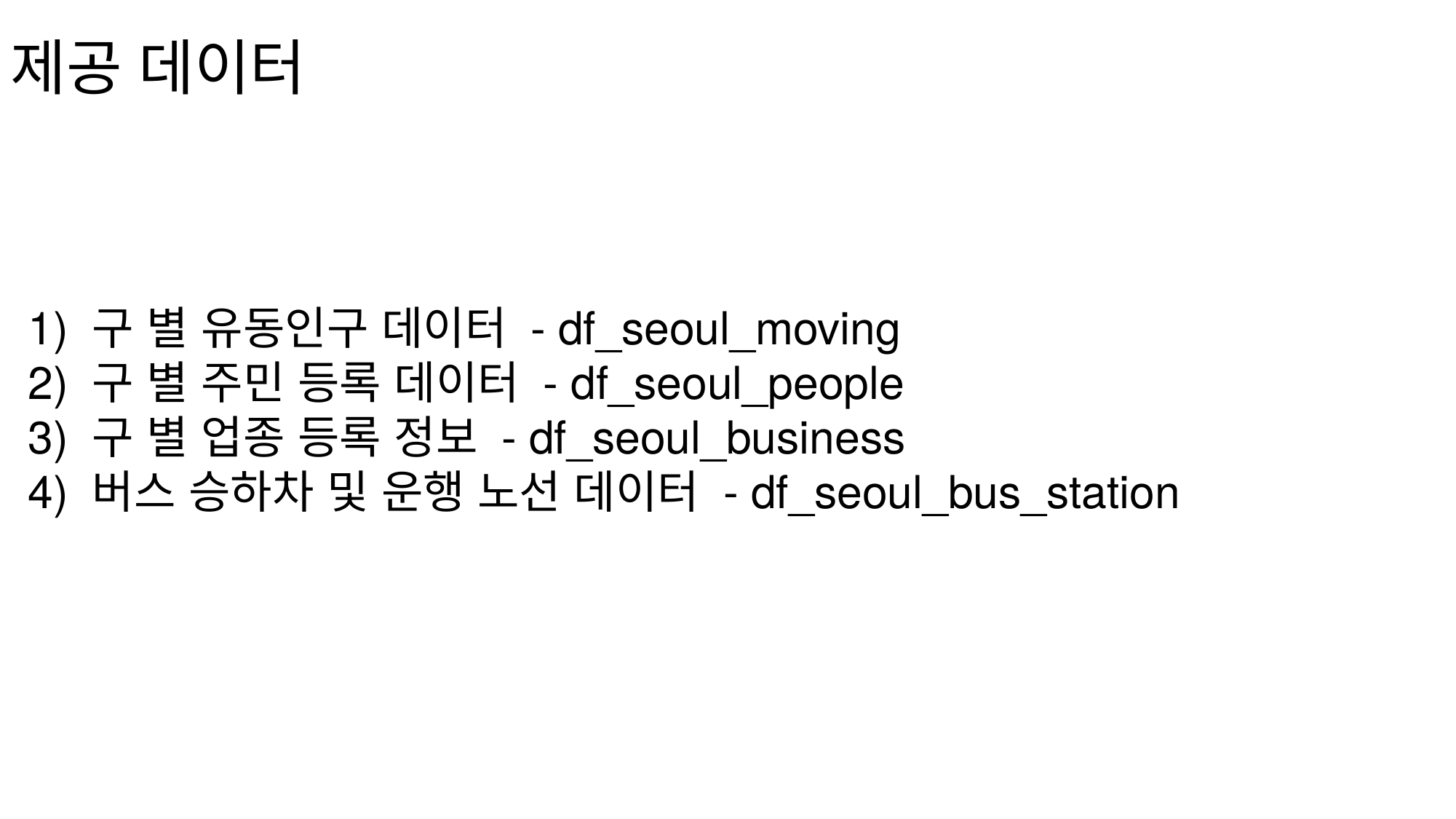

제공 데이터
1) 구 별 유동인구 데이터 - df_seoul_moving
2) 구 별 주민 등록 데이터 - df_seoul_people
3) 구 별 업종 등록 정보 - df_seoul_business
4) 버스 승하차 및 운행 노선 데이터 - df_seoul_bus_station